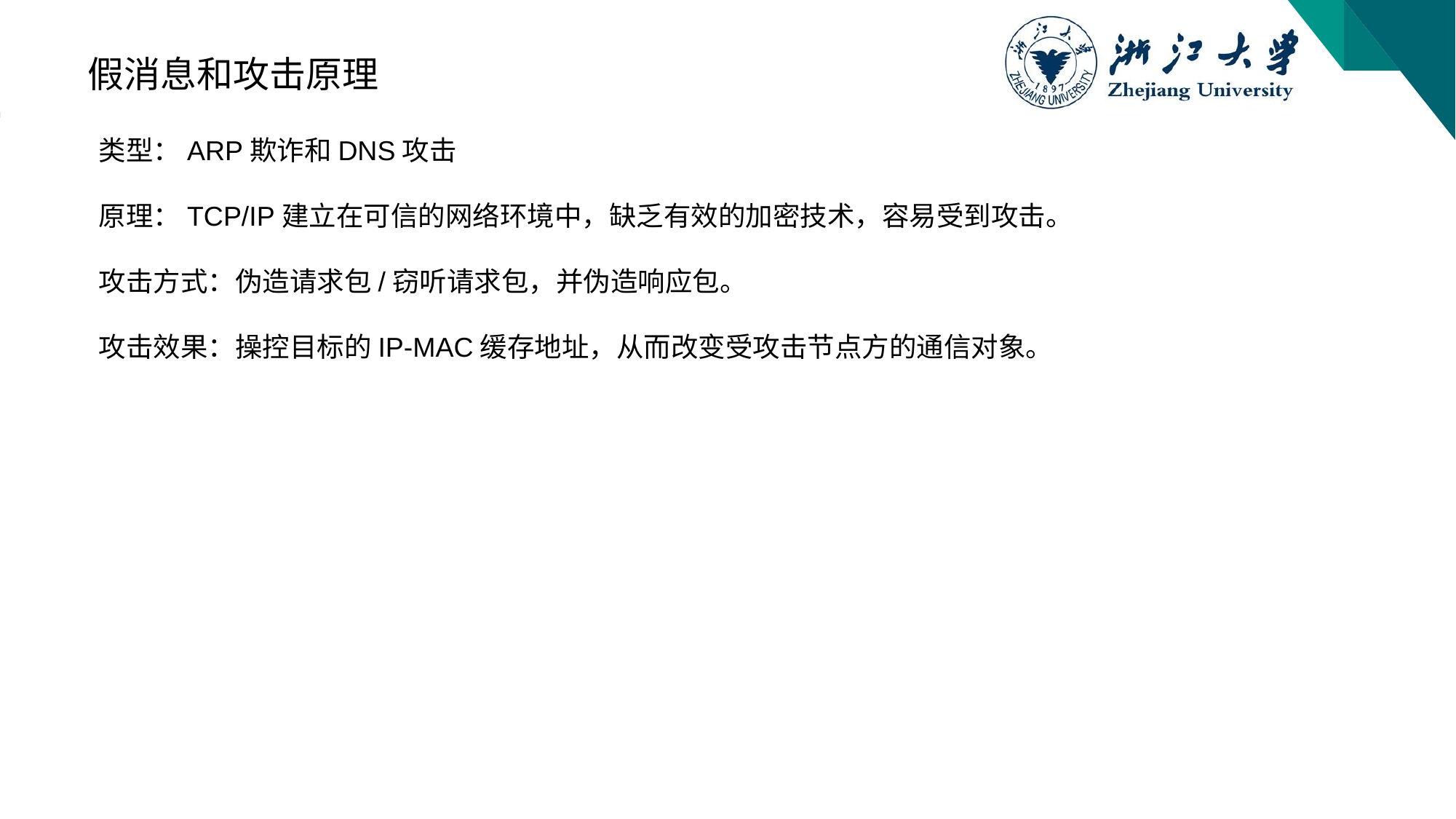

假消息和攻击原理

类型：ARP欺诈和DNS攻击

原理：TCP/IP建立在可信的网络环境中，缺乏有效的加密技术，容易受到攻击。

攻击方式：伪造请求包/窃听请求包，并伪造响应包。

攻击效果：操控目标的IP-MAC缓存地址，从而改变受攻击节点方的通信对象。